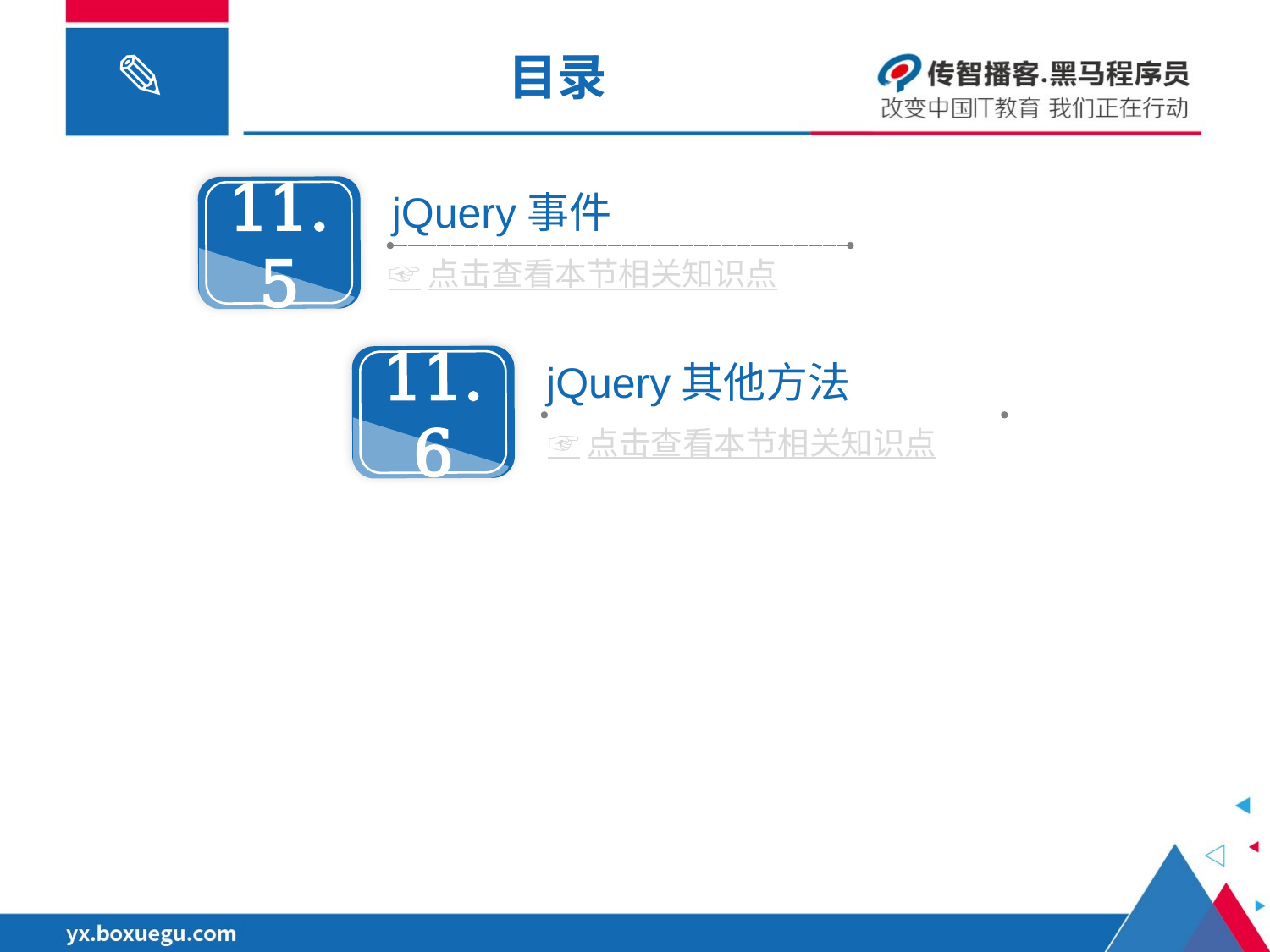

# 目录
11.5

jQuery事件
☞点击查看本节相关知识点
11.6

jQuery其他方法
☞点击查看本节相关知识点